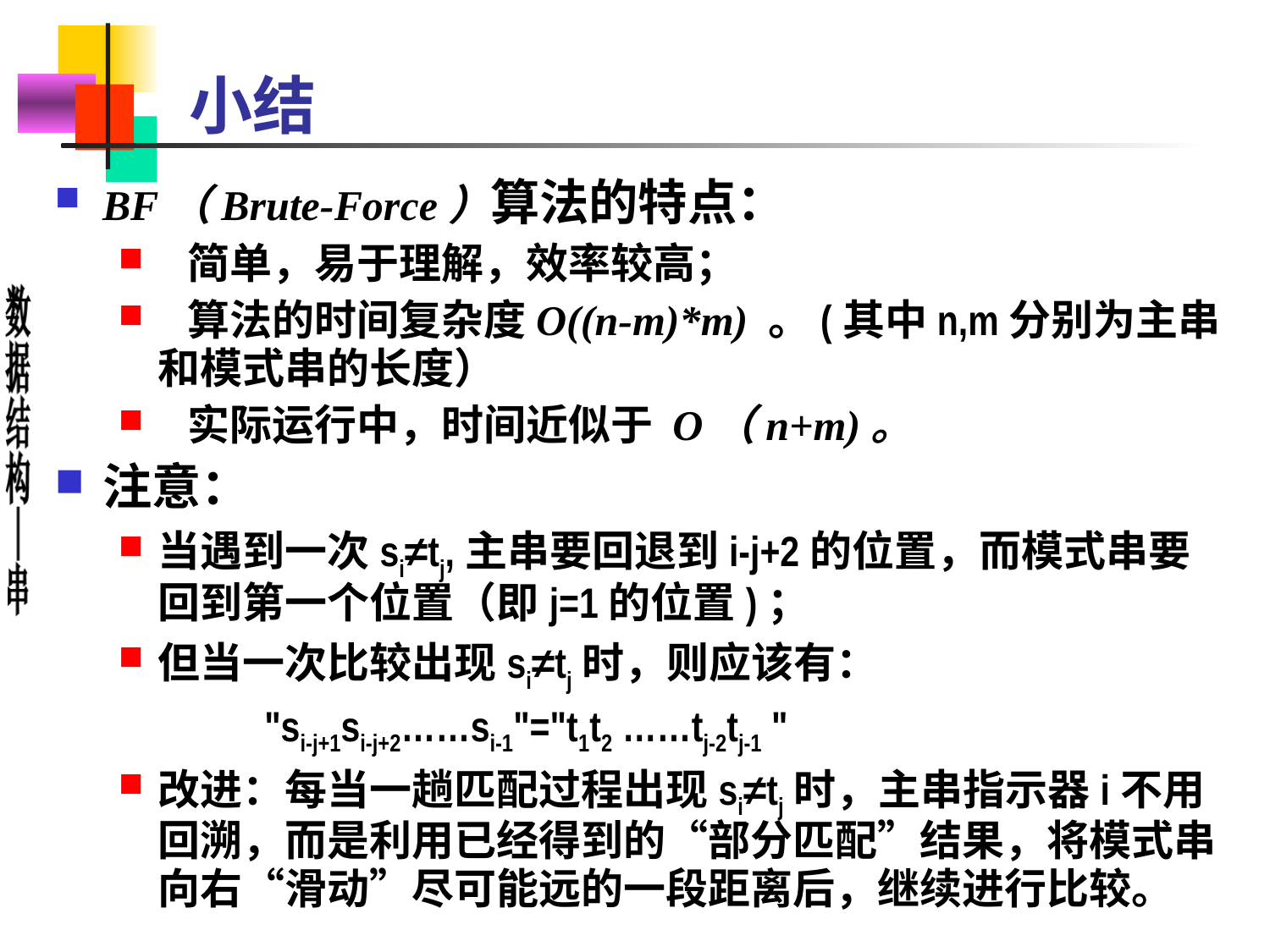

# 小结
BF（Brute-Force）算法的特点：
  简单，易于理解，效率较高；
  算法的时间复杂度O((n-m)*m) 。(其中n,m分别为主串和模式串的长度）
  实际运行中，时间近似于 O（n+m)。
注意：
当遇到一次si≠tj,主串要回退到i-j+2的位置，而模式串要回到第一个位置（即j=1的位置)；
但当一次比较出现si≠tj时，则应该有：
               "si-j+1si-j+2……si-1"="t1t2 ……tj-2tj-1 "
改进：每当一趟匹配过程出现si≠tj时，主串指示器i不用回溯，而是利用已经得到的“部分匹配”结果，将模式串向右“滑动”尽可能远的一段距离后，继续进行比较。